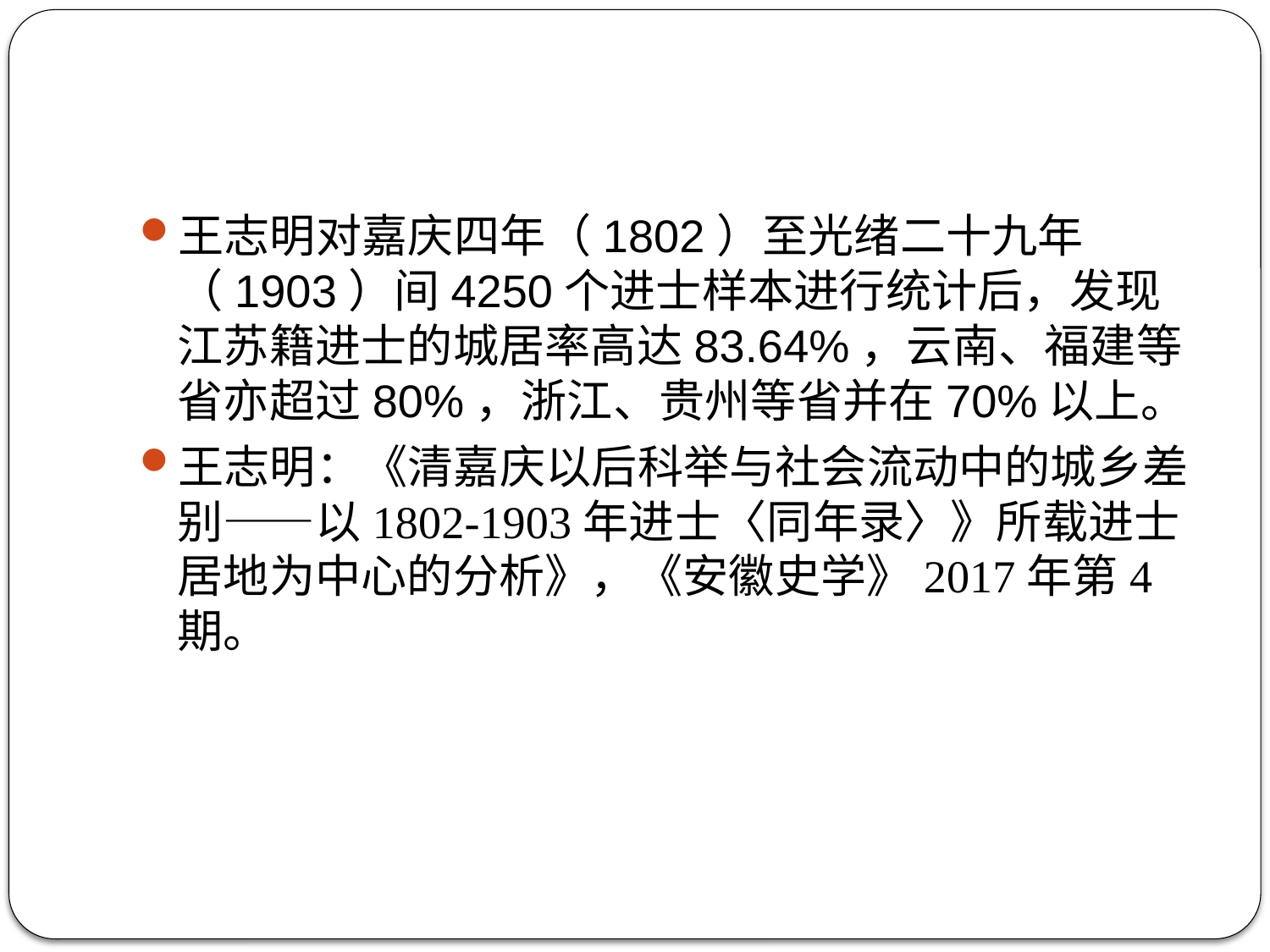

#
王志明对嘉庆四年（1802）至光绪二十九年（1903）间4250个进士样本进行统计后，发现江苏籍进士的城居率高达83.64%，云南、福建等省亦超过80%，浙江、贵州等省并在70%以上。
王志明：《清嘉庆以后科举与社会流动中的城乡差别——以1802-1903年进士〈同年录〉》所载进士居地为中心的分析》，《安徽史学》2017年第4期。